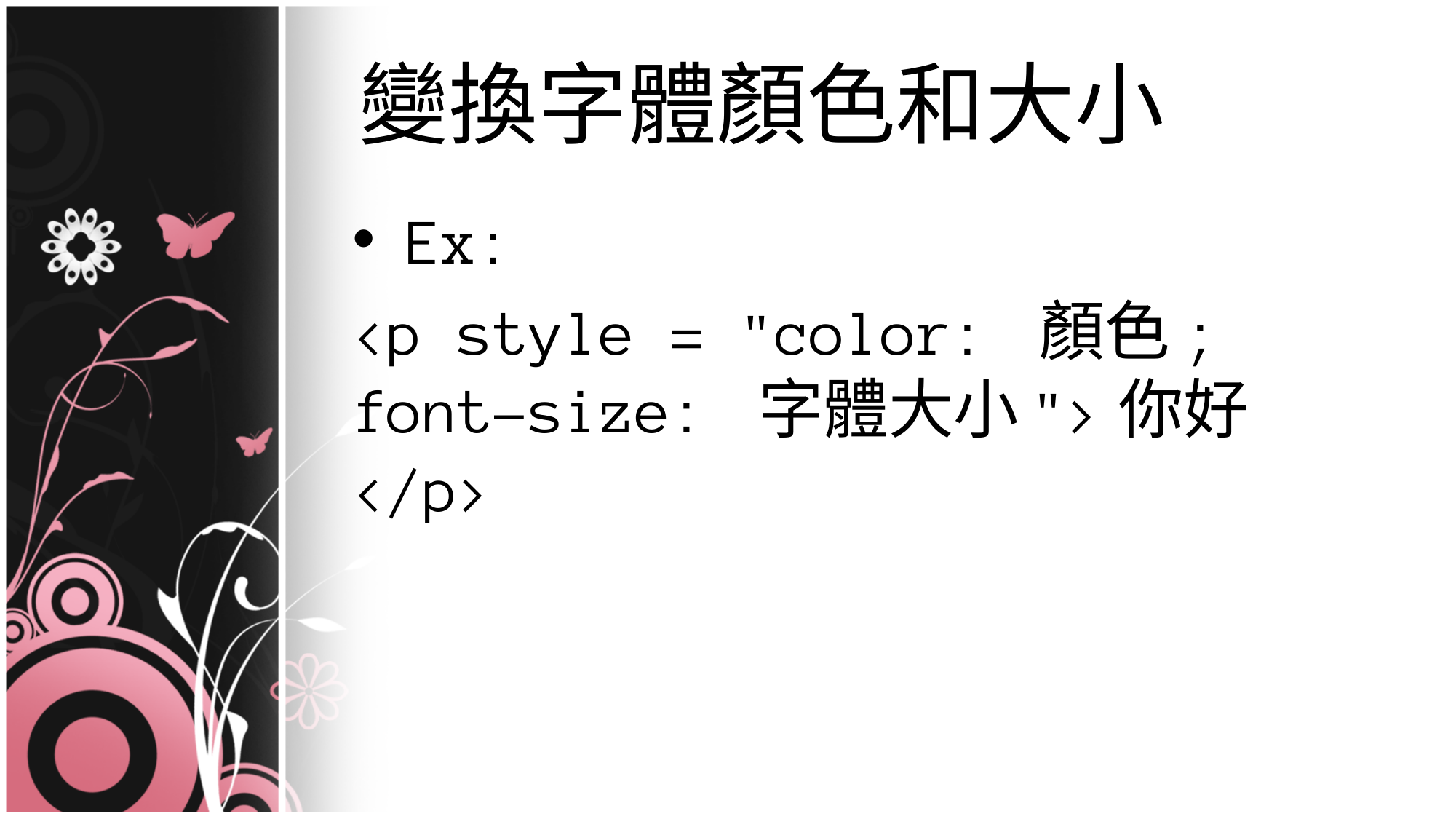

# 變換字體顏色和大小
Ex:
<p style = "color: 顏色; font-size: 字體大小">你好</p>